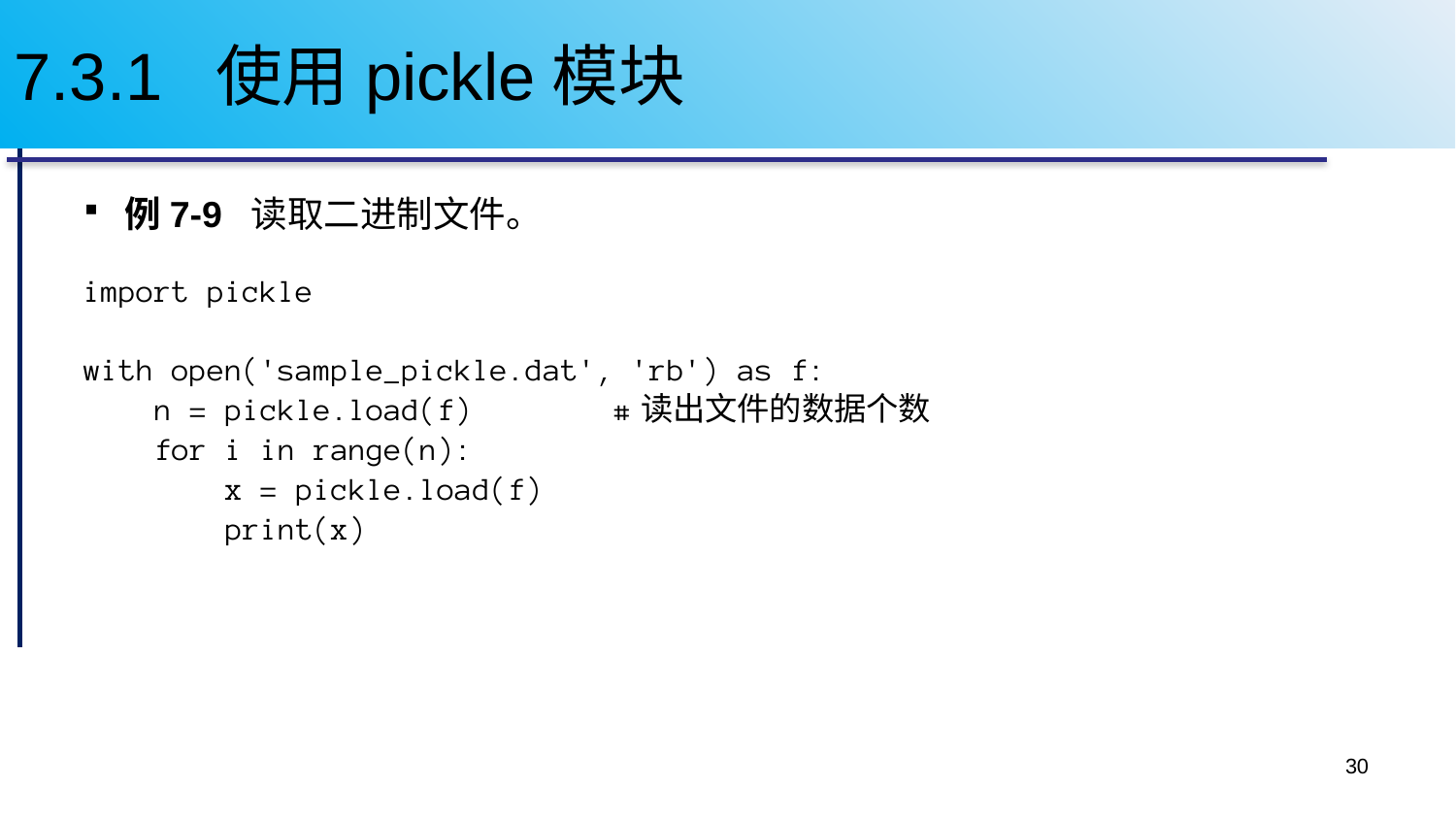

# 7.3.1  使用pickle模块
例7-9  读取二进制文件。

import pickle

with open('sample_pickle.dat', 'rb') as f:
    n = pickle.load(f)        #读出文件的数据个数
    for i in range(n):
        x = pickle.load(f)
        print(x)
30